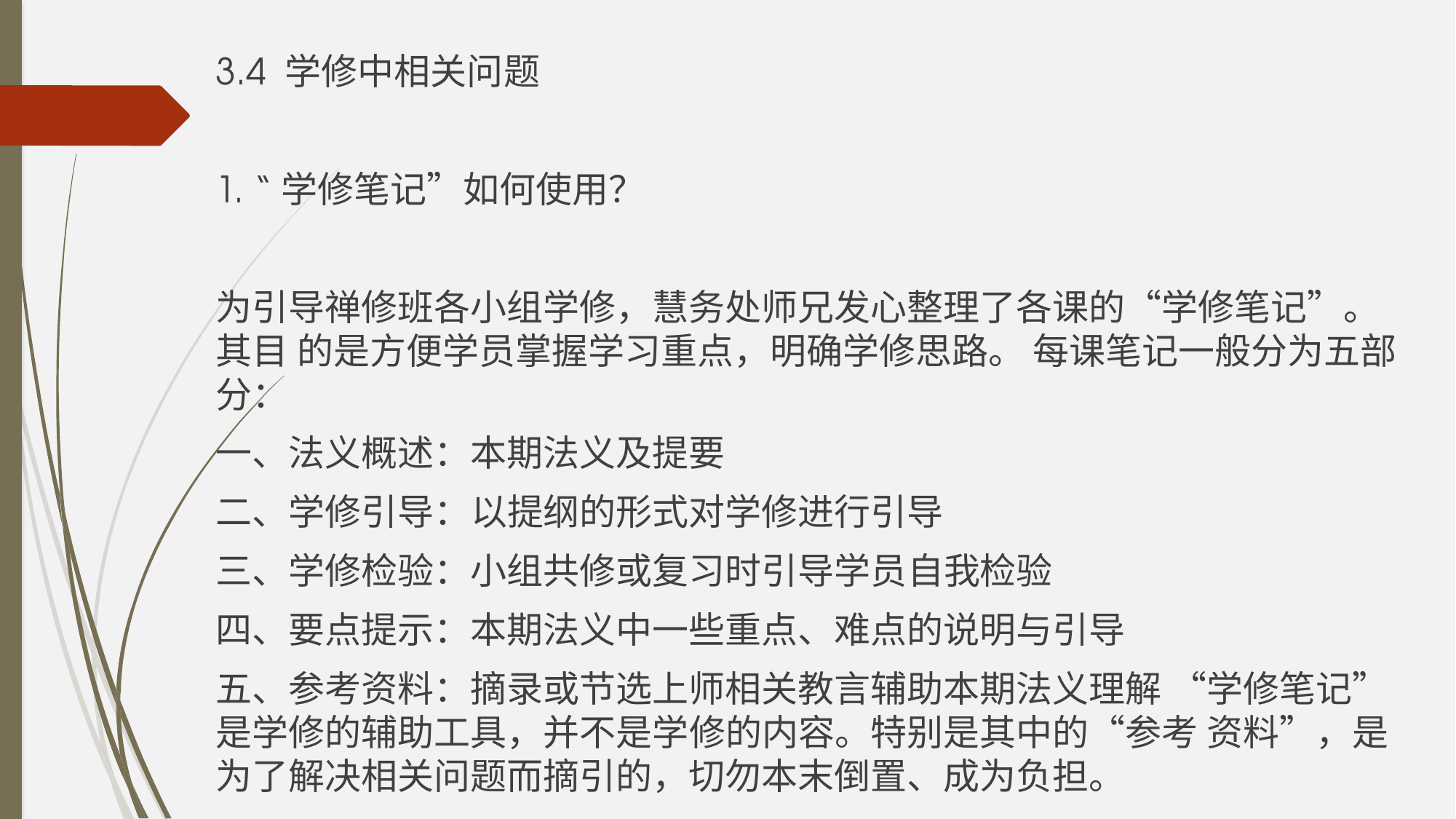

3.4 学修中相关问题

1. “学修笔记”如何使用？

为引导禅修班各小组学修，慧务处师兄发心整理了各课的“学修笔记”。其目 的是方便学员掌握学习重点，明确学修思路。 每课笔记一般分为五部分：
一、法义概述：本期法义及提要
二、学修引导：以提纲的形式对学修进行引导
三、学修检验：小组共修或复习时引导学员自我检验
四、要点提示：本期法义中一些重点、难点的说明与引导
五、参考资料：摘录或节选上师相关教言辅助本期法义理解 “学修笔记”是学修的辅助工具，并不是学修的内容。特别是其中的“参考 资料”，是为了解决相关问题而摘引的，切勿本末倒置、成为负担。